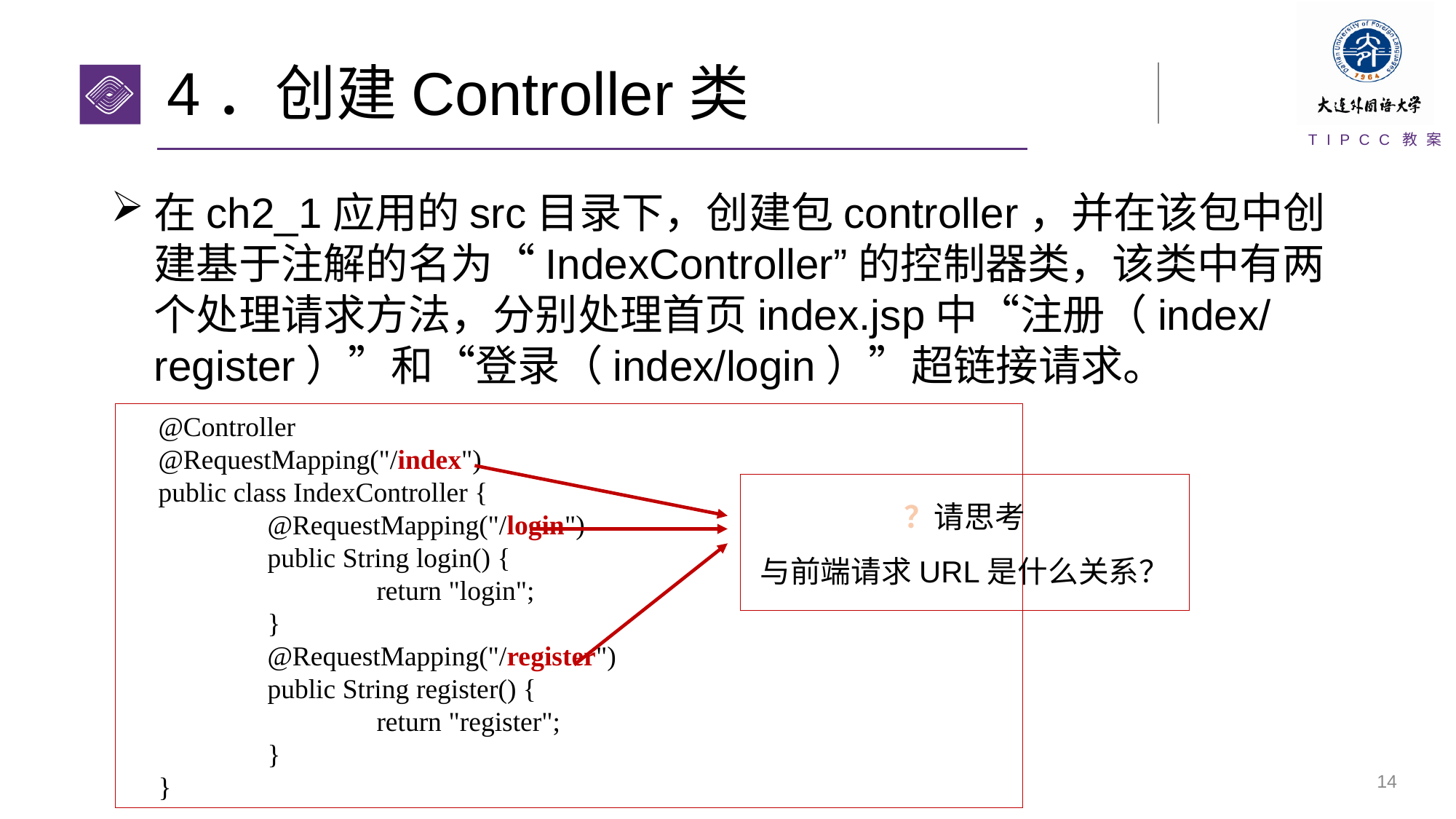

# 4．创建Controller类
在ch2_1应用的src目录下，创建包controller，并在该包中创建基于注解的名为“IndexController”的控制器类，该类中有两个处理请求方法，分别处理首页index.jsp中“注册（index/register）”和“登录（index/login）”超链接请求。
@Controller
@RequestMapping("/index")
public class IndexController {
	@RequestMapping("/login")
	public String login() {
		return "login";
	}
	@RequestMapping("/register")
	public String register() {
		return "register";
	}
}
？请思考
与前端请求URL是什么关系？
14